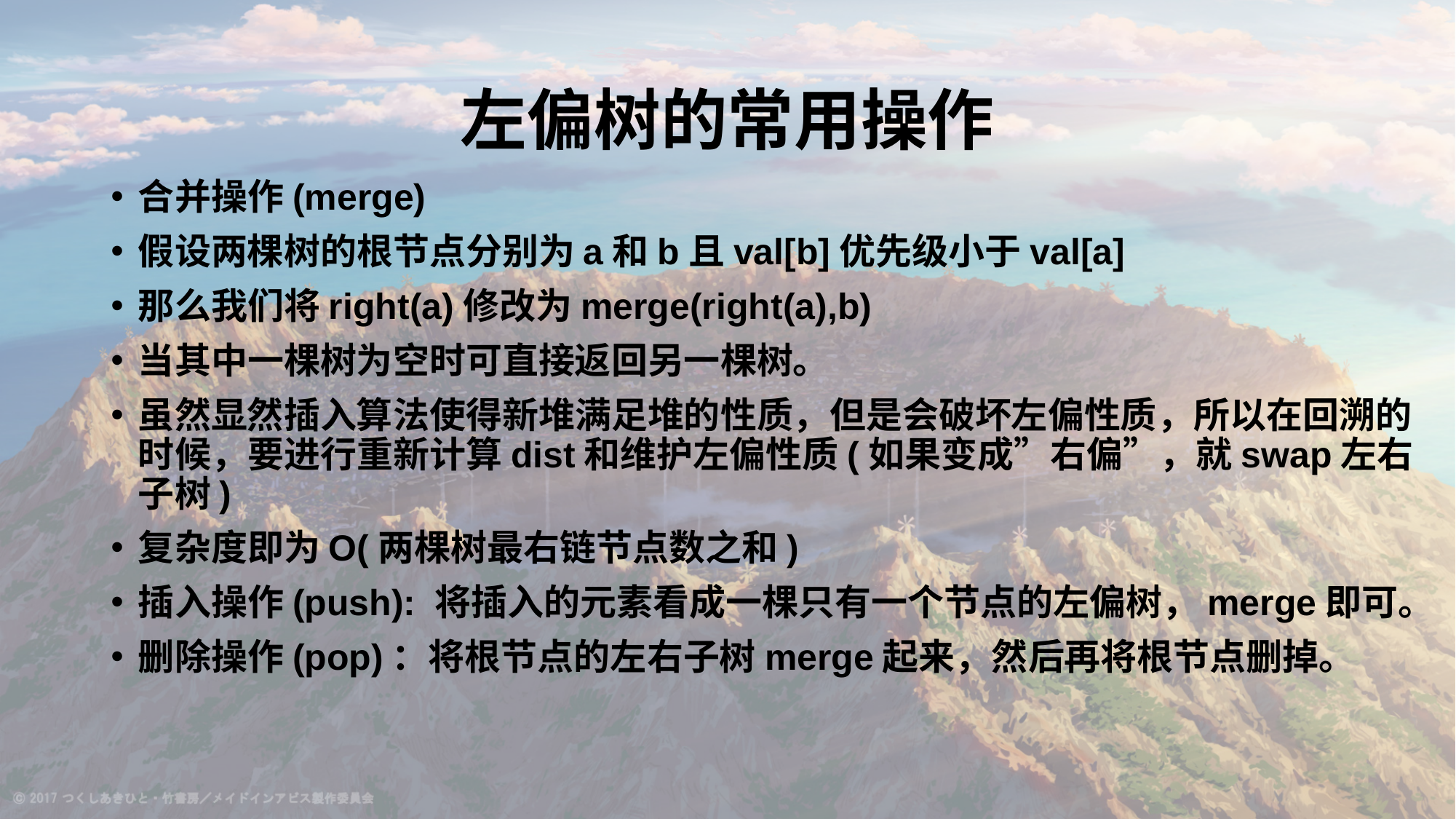

# 左偏树的常用操作
合并操作(merge)
假设两棵树的根节点分别为a和b且val[b]优先级小于val[a]
那么我们将right(a)修改为merge(right(a),b)
当其中一棵树为空时可直接返回另一棵树。
虽然显然插入算法使得新堆满足堆的性质，但是会破坏左偏性质，所以在回溯的时候，要进行重新计算dist和维护左偏性质(如果变成”右偏”，就swap左右子树)
复杂度即为O(两棵树最右链节点数之和)
插入操作(push): 将插入的元素看成一棵只有一个节点的左偏树，merge即可。
删除操作(pop)：将根节点的左右子树merge起来，然后再将根节点删掉。